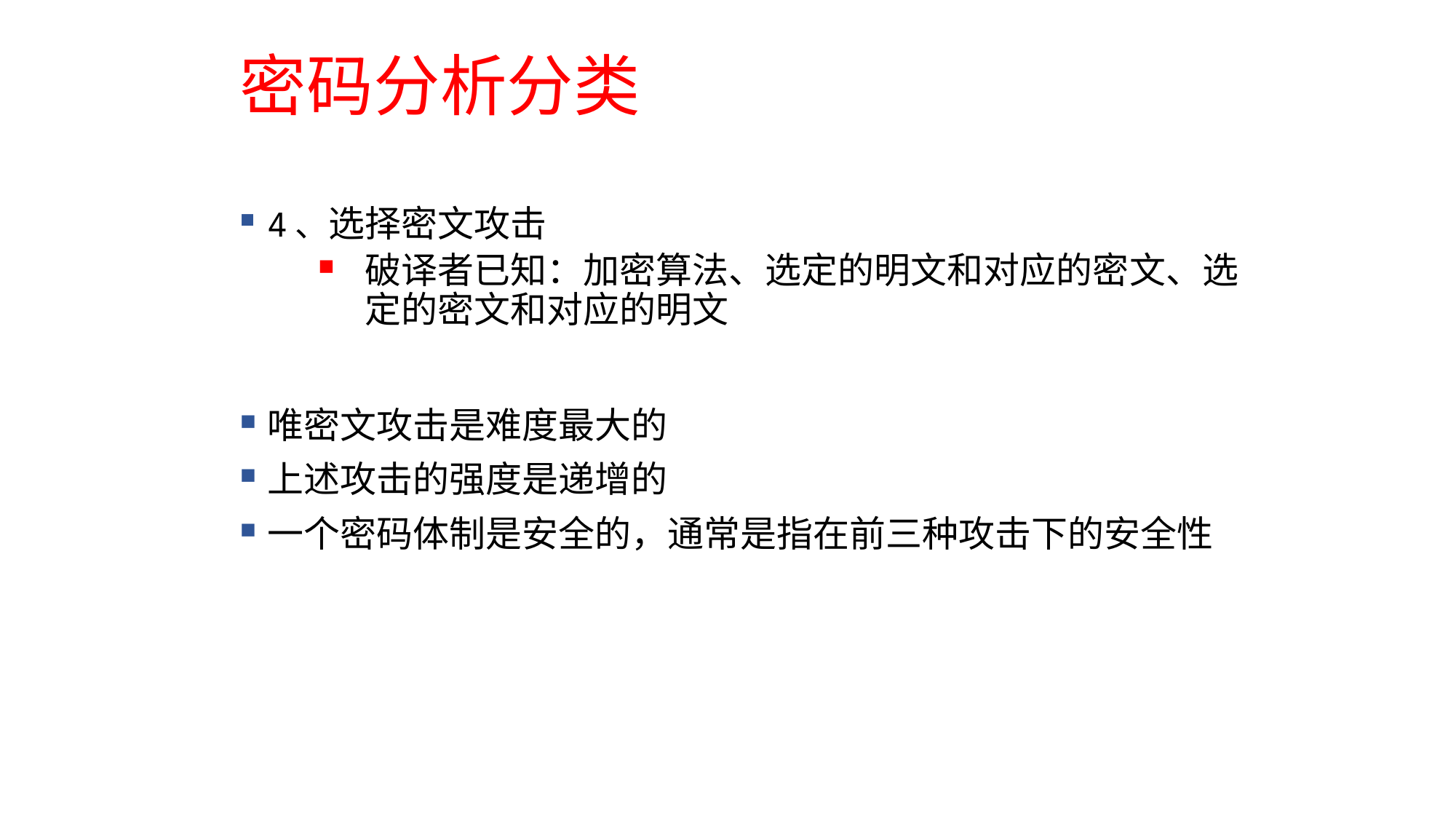

# 密码分析分类
4、选择密文攻击
破译者已知：加密算法、选定的明文和对应的密文、选定的密文和对应的明文

唯密文攻击是难度最大的
上述攻击的强度是递增的
一个密码体制是安全的，通常是指在前三种攻击下的安全性